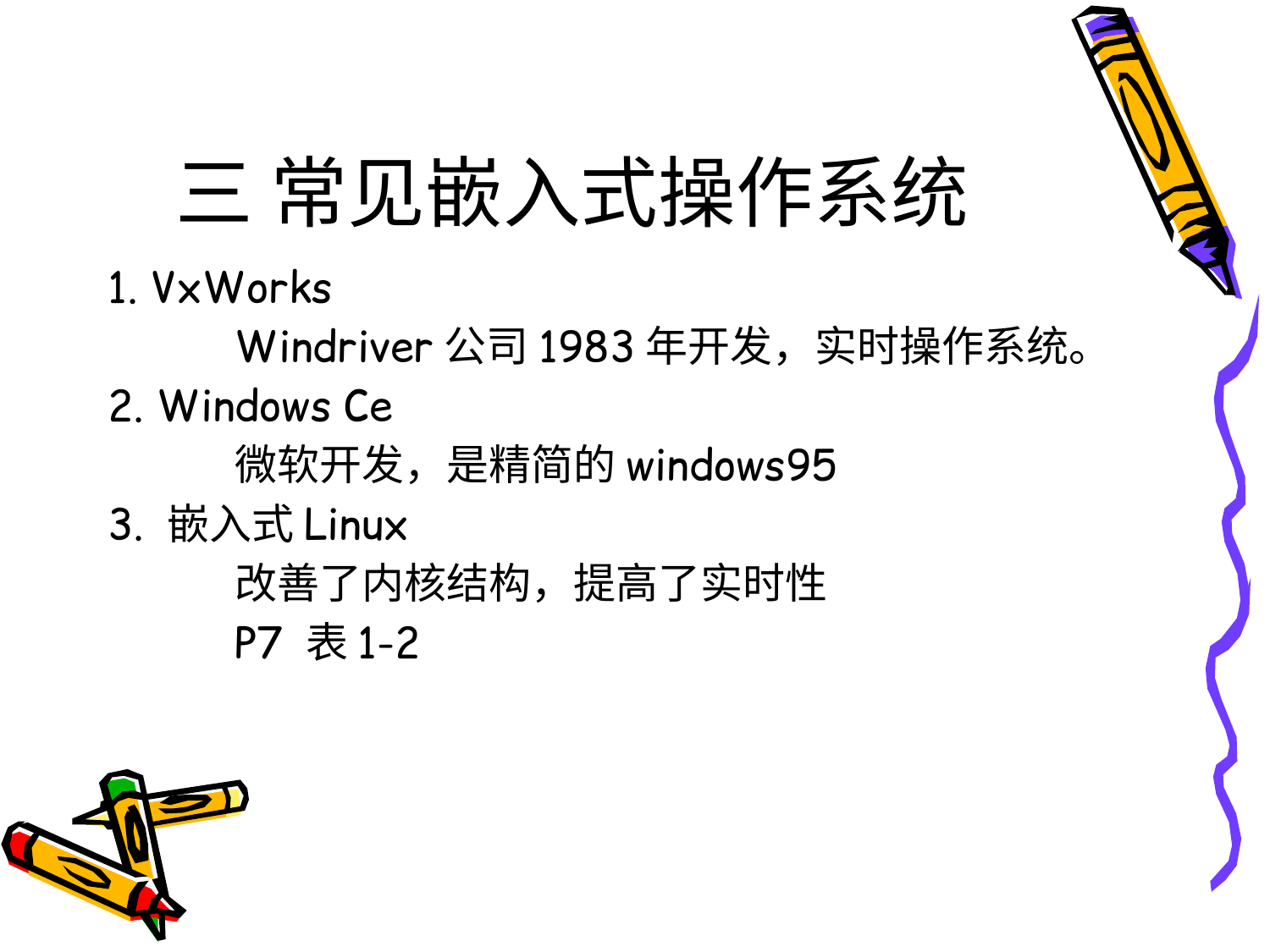

# 三 常见嵌入式操作系统
1. VxWorks
 	Windriver公司1983年开发，实时操作系统。
2. Windows Ce
	微软开发，是精简的windows95
3. 嵌入式Linux
	改善了内核结构，提高了实时性
	P7 表1-2